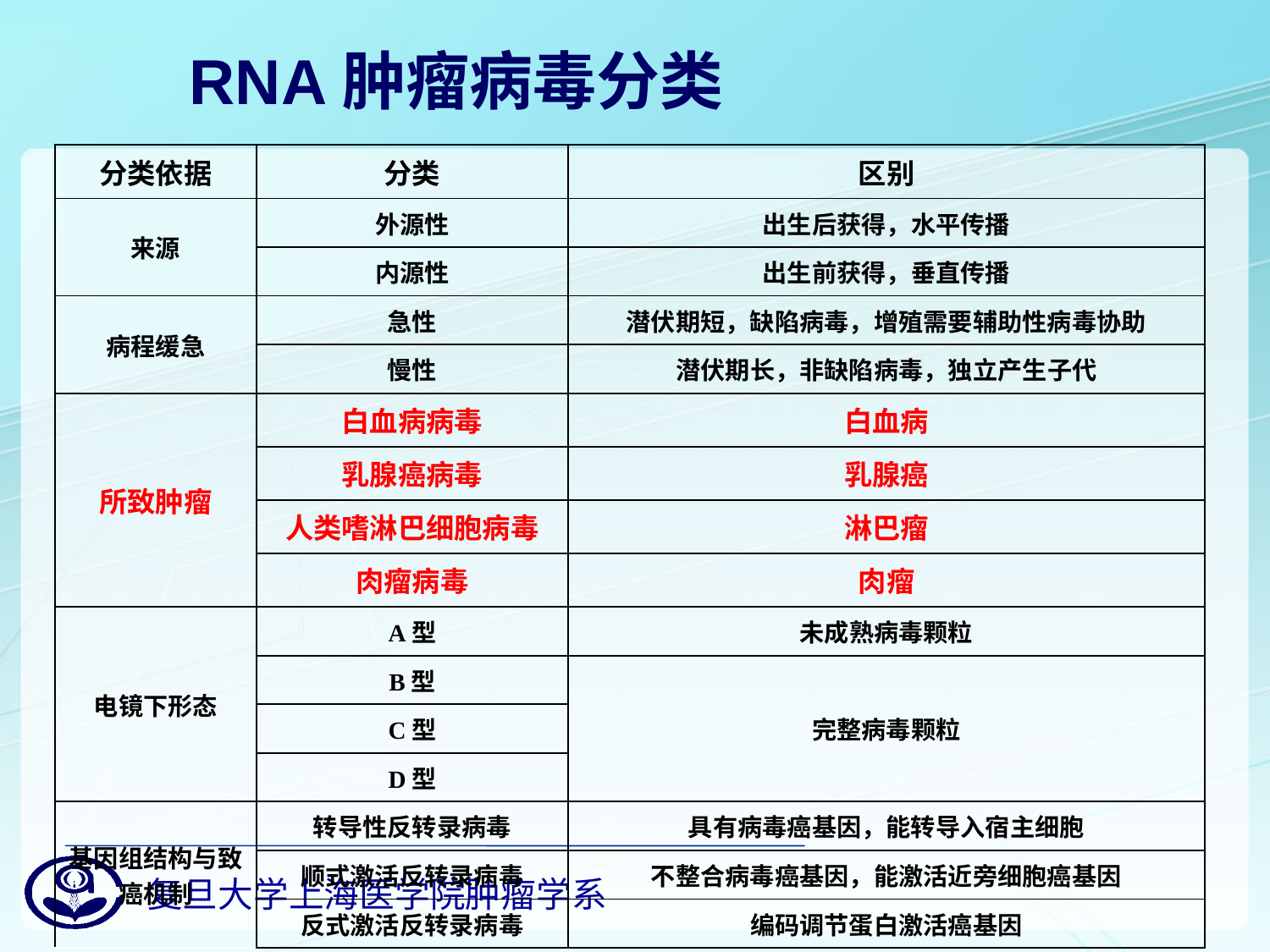

# RNA肿瘤病毒分类
| 分类依据 | 分类 | 区别 |
| --- | --- | --- |
| 来源 | 外源性 | 出生后获得，水平传播 |
|  | 内源性 | 出生前获得，垂直传播 |
| 病程缓急 | 急性 | 潜伏期短，缺陷病毒，增殖需要辅助性病毒协助 |
|  | 慢性 | 潜伏期长，非缺陷病毒，独立产生子代 |
| 所致肿瘤 | 白血病病毒 | 白血病 |
|  | 乳腺癌病毒 | 乳腺癌 |
|  | 人类嗜淋巴细胞病毒 | 淋巴瘤 |
|  | 肉瘤病毒 | 肉瘤 |
| 电镜下形态 | A型 | 未成熟病毒颗粒 |
|  | B型 | 完整病毒颗粒 |
|  | C型 |  |
|  | D型 |  |
| 基因组结构与致癌机制 | 转导性反转录病毒 | 具有病毒癌基因，能转导入宿主细胞 |
|  | 顺式激活反转录病毒 | 不整合病毒癌基因，能激活近旁细胞癌基因 |
|  | 反式激活反转录病毒 | 编码调节蛋白激活癌基因 |